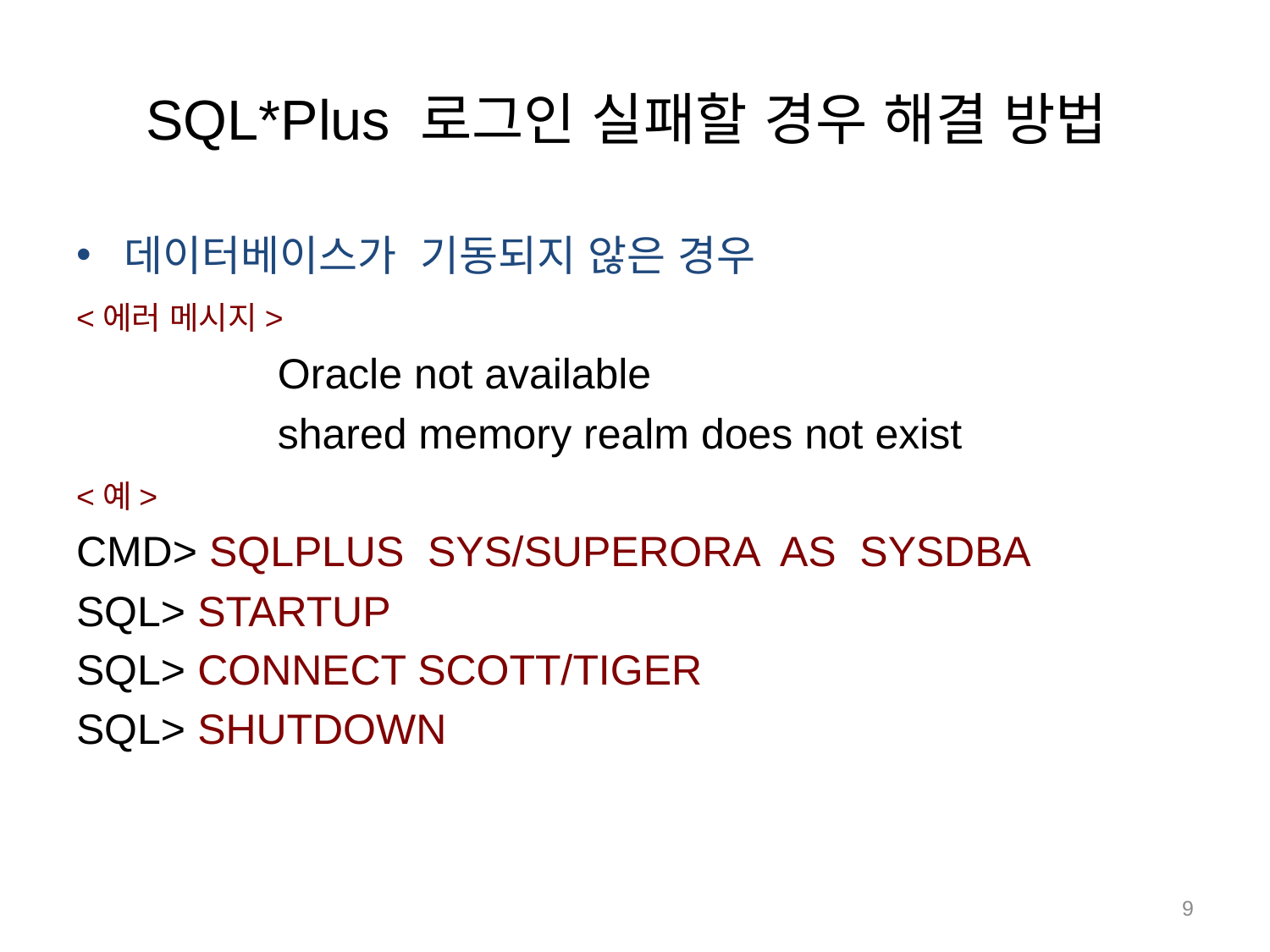

# SQL*Plus 로그인 실패할 경우 해결 방법
데이터베이스가  기동되지 않은 경우
<에러 메시지>
                 Oracle not available
                 shared memory realm does not exist
<예>
CMD> SQLPLUS  SYS/SUPERORA  AS  SYSDBA
SQL> STARTUP
SQL> CONNECT SCOTT/TIGER
SQL> SHUTDOWN

9